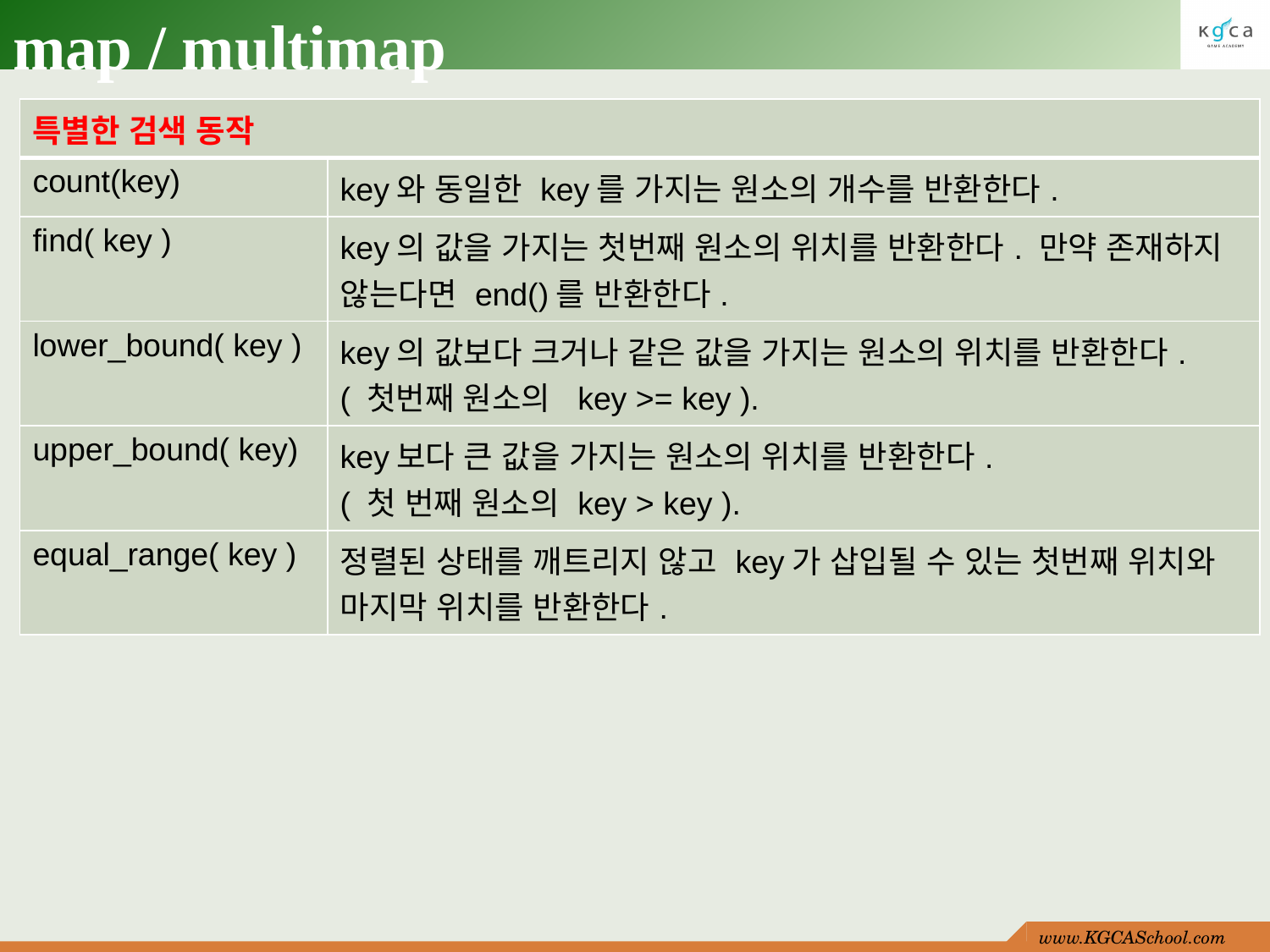

# map / multimap
| 특별한 검색 동작 |  |
| --- | --- |
| count(key) | key와 동일한 key를 가지는 원소의 개수를 반환한다. |
| find( key ) | key의 값을 가지는 첫번째 원소의 위치를 반환한다. 만약 존재하지 않는다면 end()를 반환한다. |
| lower\_bound( key ) | key의 값보다 크거나 같은 값을 가지는 원소의 위치를 반환한다. ( 첫번째 원소의 key >= key ). |
| upper\_bound( key) | key보다 큰 값을 가지는 원소의 위치를 반환한다. ( 첫 번째 원소의 key > key ). |
| equal\_range( key ) | 정렬된 상태를 깨트리지 않고 key가 삽입될 수 있는 첫번째 위치와 마지막 위치를 반환한다. |